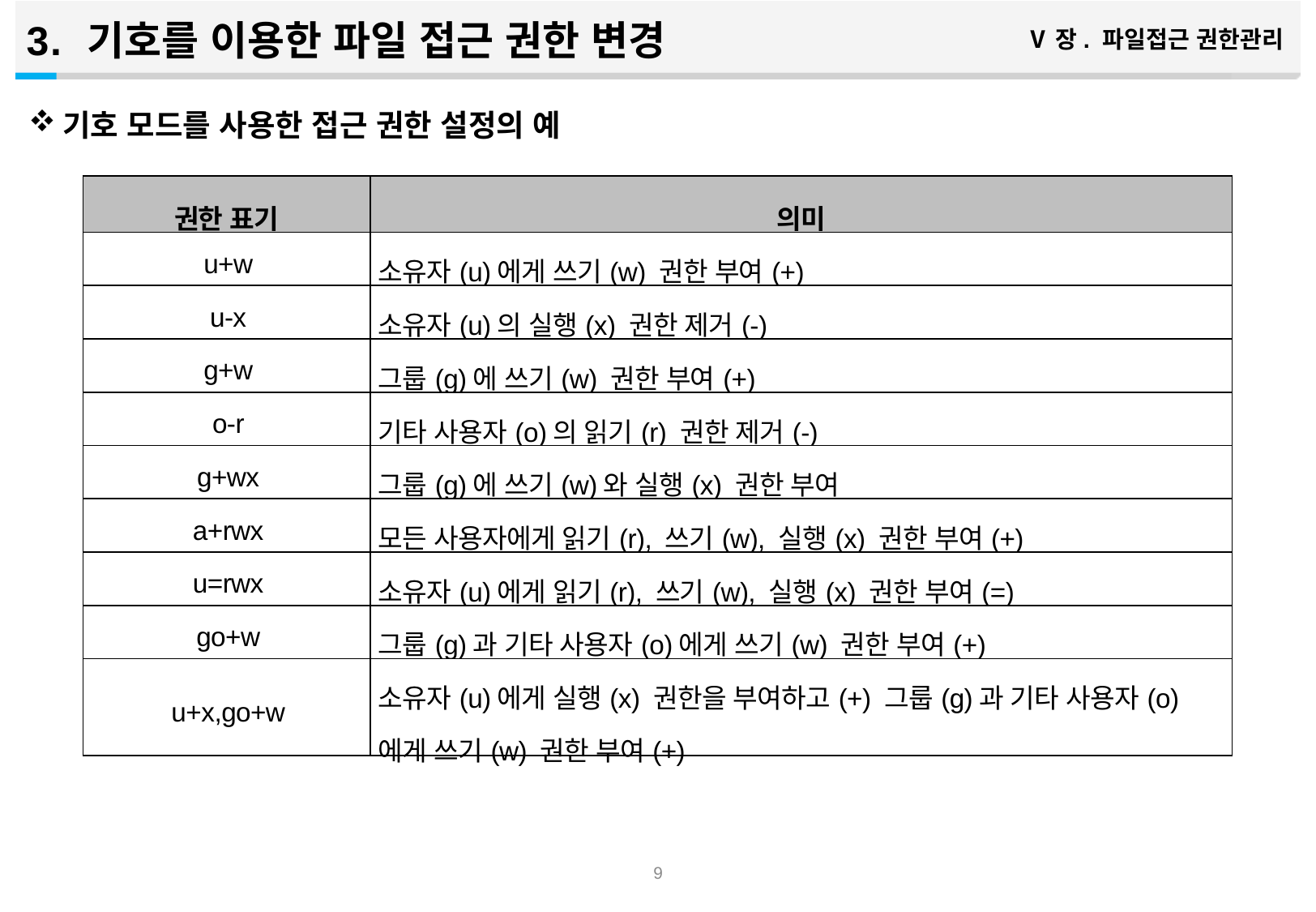

기호를 이용한 파일 접근 권한 변경
Ⅴ장. 파일접근 권한관리
기호 모드를 사용한 접근 권한 설정의 예

| 권한 표기 | 의미 |
| --- | --- |
| u+w | 소유자(u)에게 쓰기(w) 권한 부여(+) |
| u-x | 소유자(u)의 실행(x) 권한 제거(-) |
| g+w | 그룹(g)에 쓰기(w) 권한 부여(+) |
| o-r | 기타 사용자(o)의 읽기(r) 권한 제거(-) |
| g+wx | 그룹(g)에 쓰기(w)와 실행(x) 권한 부여 |
| a+rwx | 모든 사용자에게 읽기(r), 쓰기(w), 실행(x) 권한 부여(+) |
| u=rwx | 소유자(u)에게 읽기(r), 쓰기(w), 실행(x) 권한 부여(=) |
| go+w | 그룹(g)과 기타 사용자(o)에게 쓰기(w) 권한 부여(+) |
| u+x,go+w | 소유자(u)에게 실행(x) 권한을 부여하고(+) 그룹(g)과 기타 사용자(o)에게 쓰기(w) 권한 부여(+) |
9